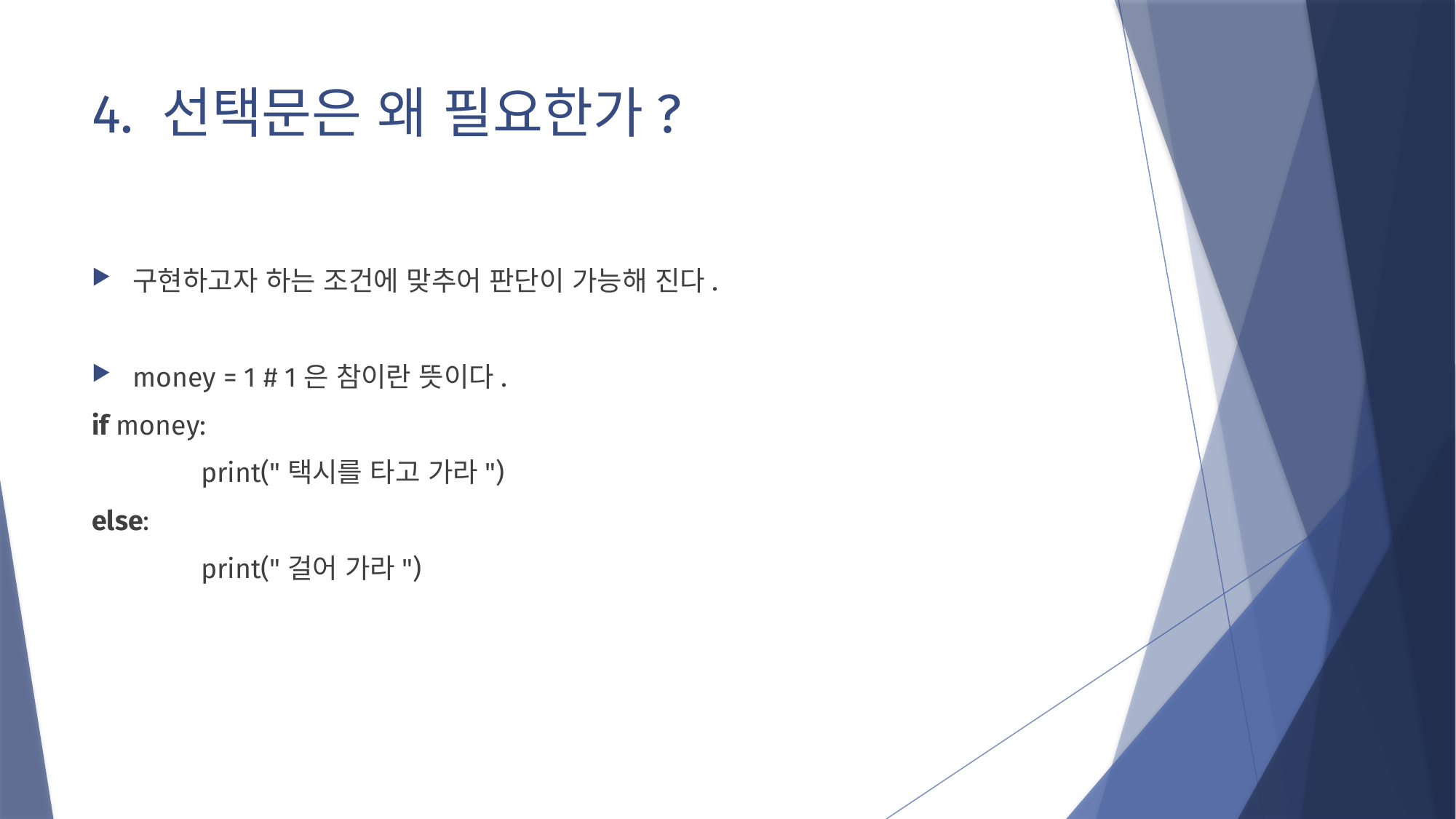

# 4. 선택문은 왜 필요한가?
구현하고자 하는 조건에 맞추어 판단이 가능해 진다.

money = 1 # 1은 참이란 뜻이다.
if money:
	print("택시를 타고 가라")
else:
	print("걸어 가라")